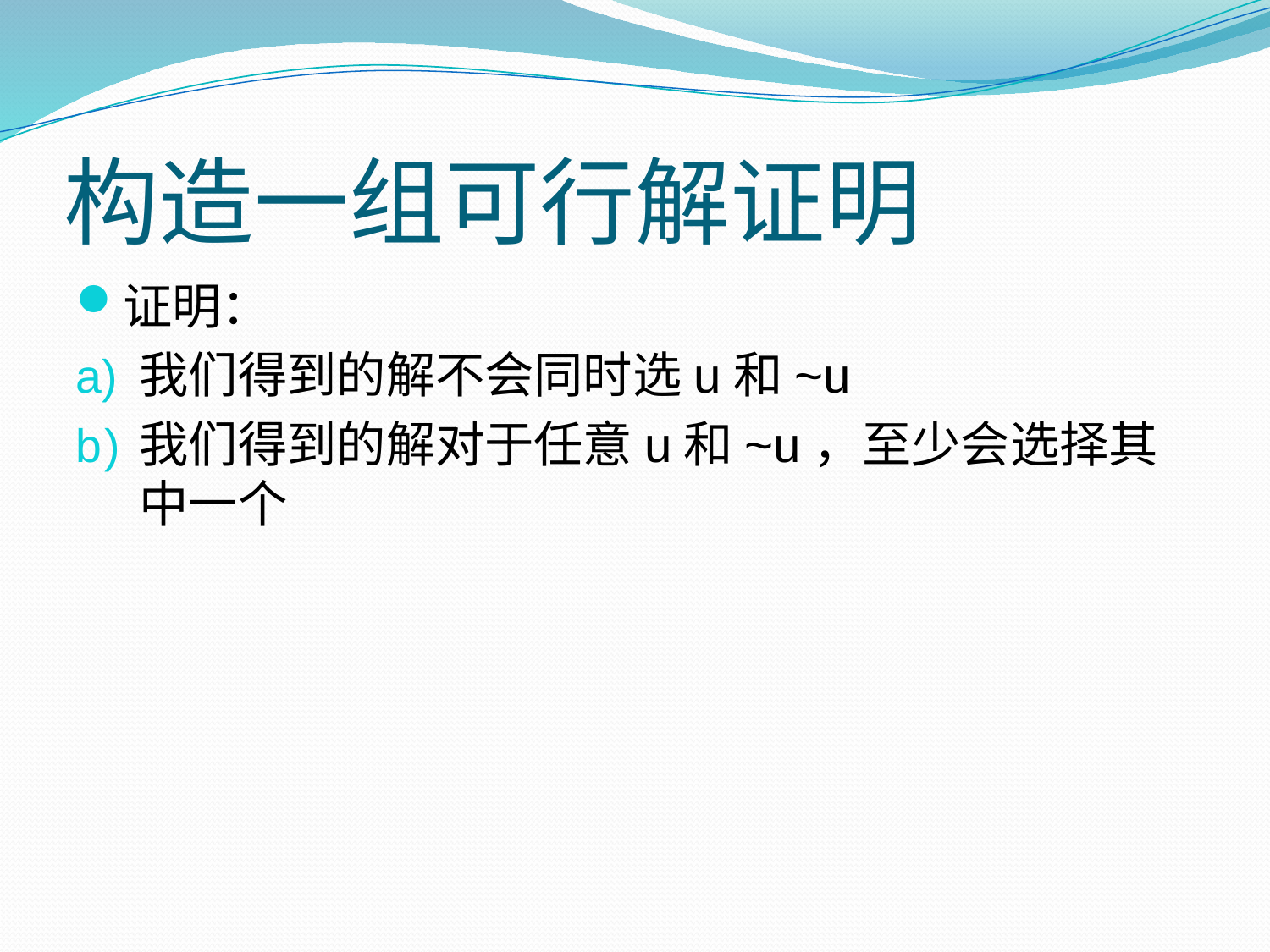

# 构造一组可行解证明
证明：
我们得到的解不会同时选u和~u
我们得到的解对于任意u和~u，至少会选择其中一个